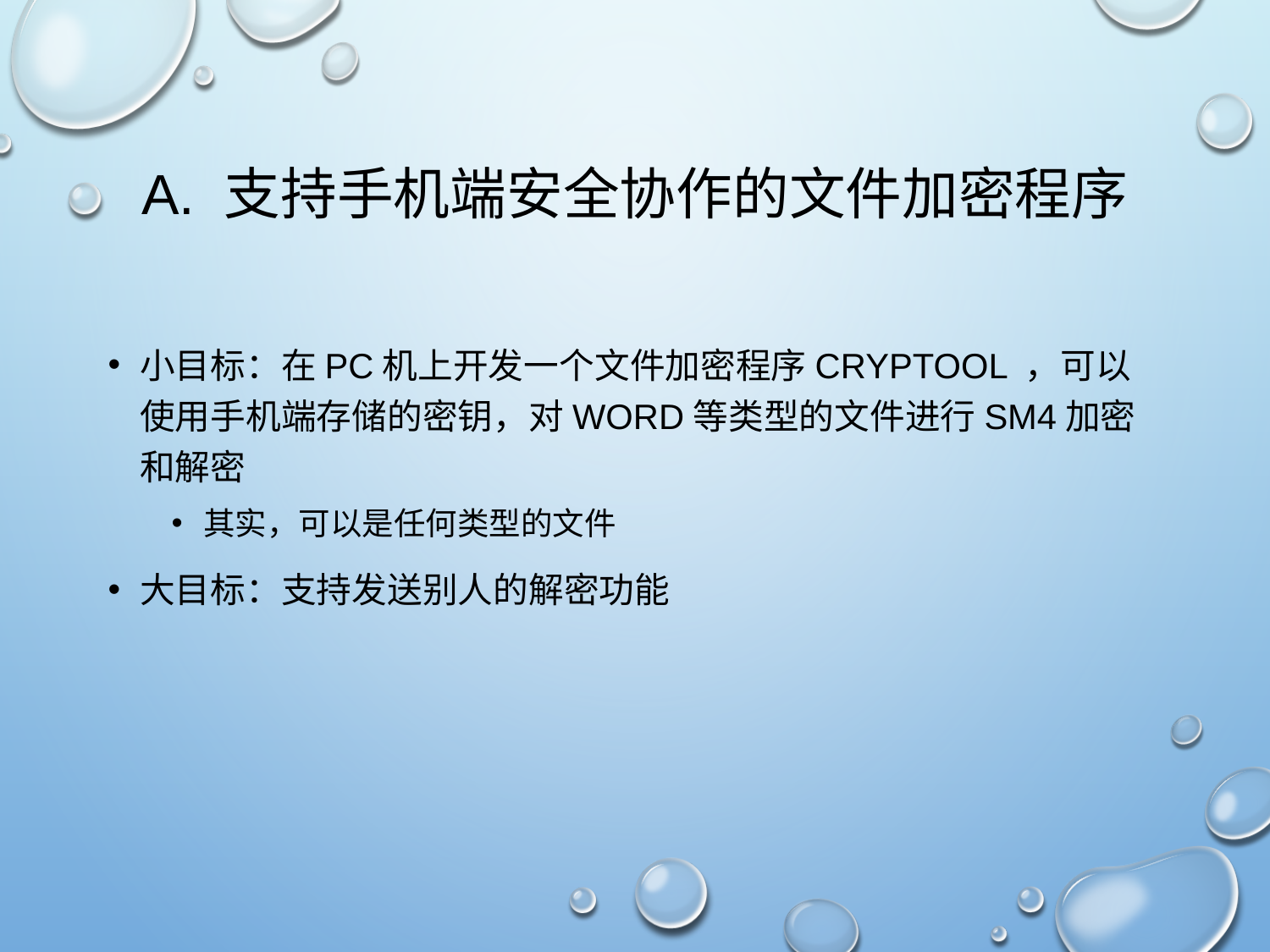

# A. 支持手机端安全协作的文件加密程序
小目标：在PC机上开发一个文件加密程序CRYPTOOL ，可以使用手机端存储的密钥，对word等类型的文件进行SM4加密和解密
其实，可以是任何类型的文件
大目标：支持发送别人的解密功能